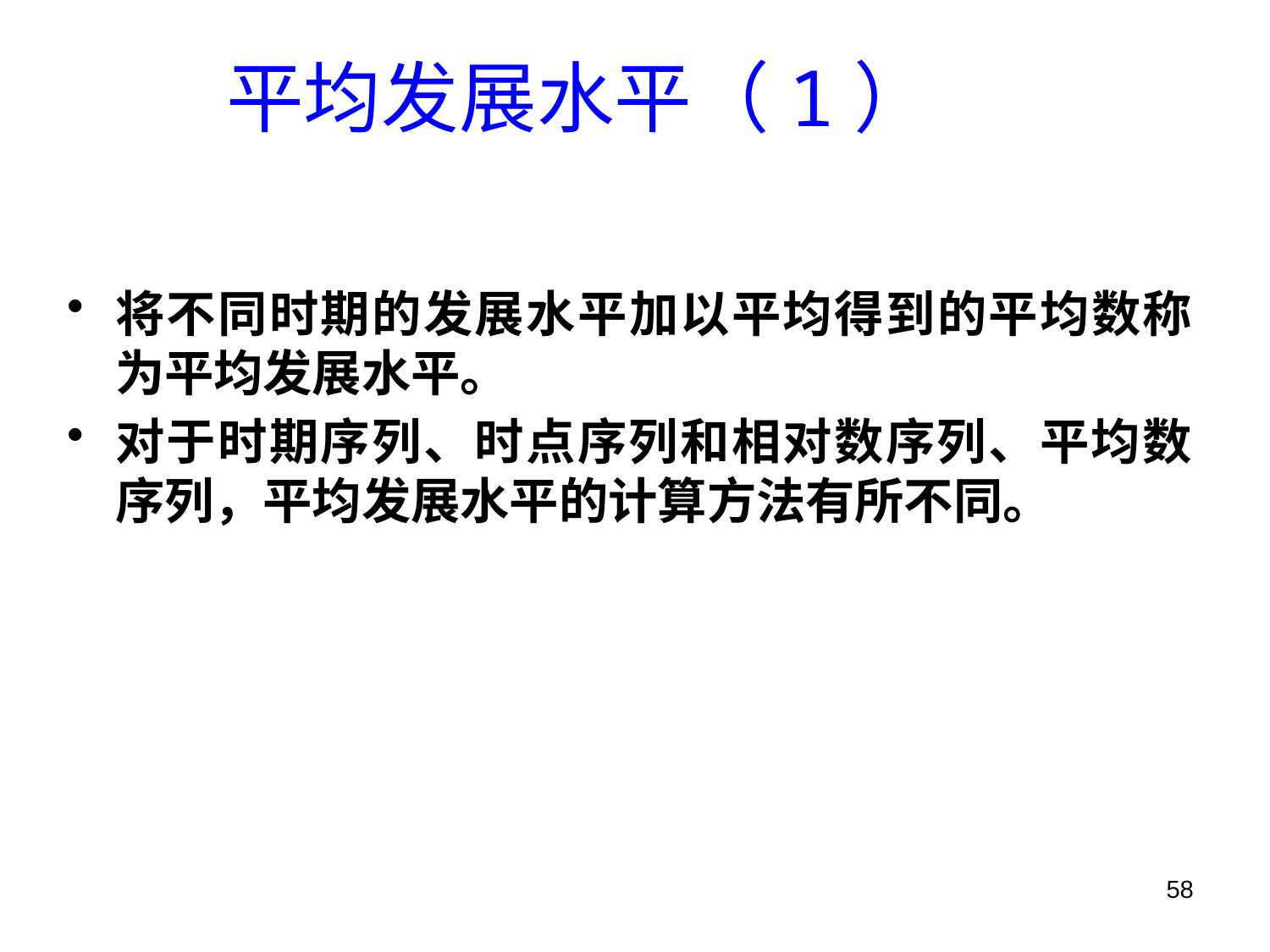

# 平均发展水平（1）
将不同时期的发展水平加以平均得到的平均数称为平均发展水平。
对于时期序列、时点序列和相对数序列、平均数序列，平均发展水平的计算方法有所不同。

58